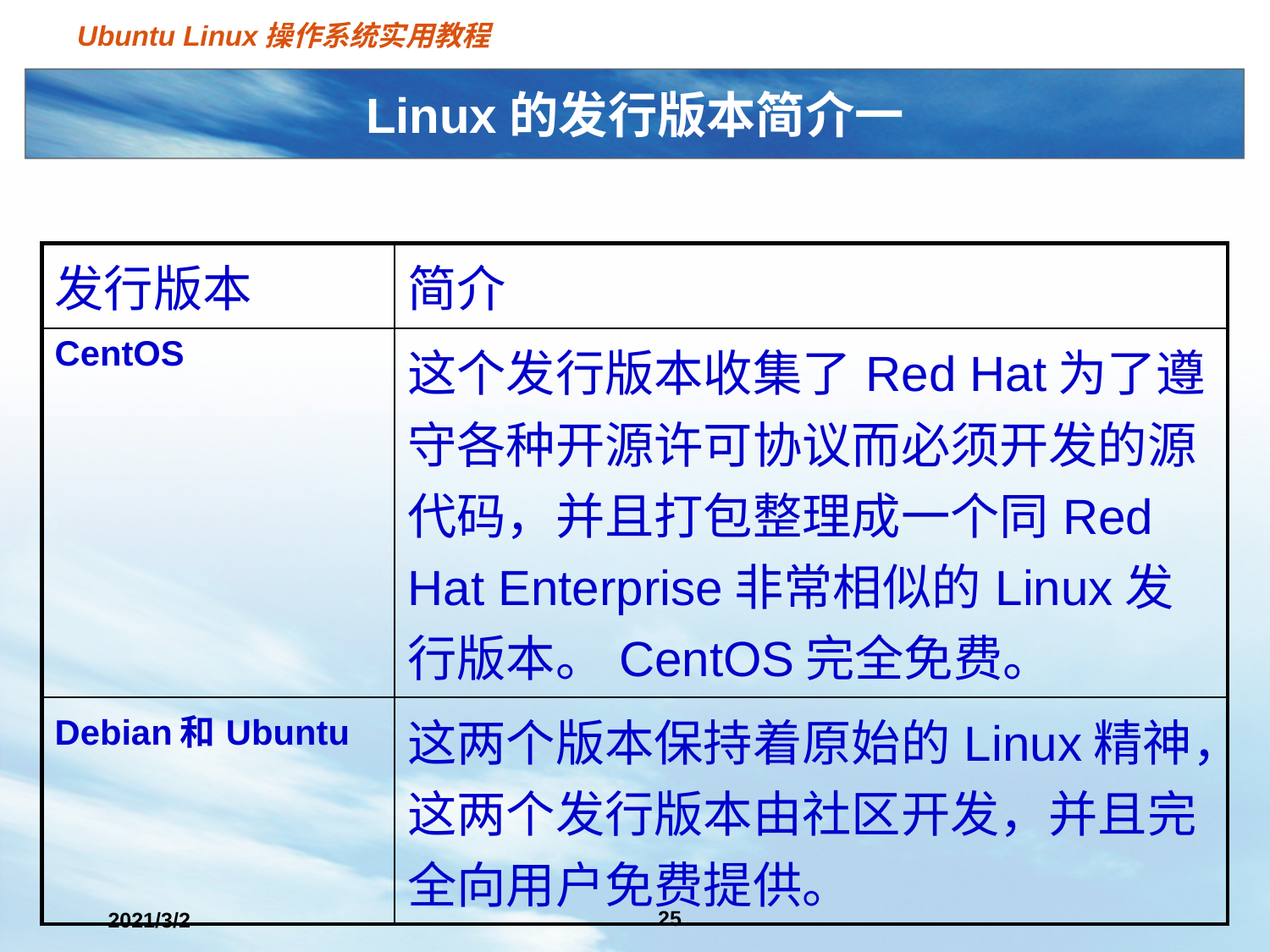

# Linux的发行版本简介一
| 发行版本 | 简介 |
| --- | --- |
| CentOS | 这个发行版本收集了Red Hat为了遵守各种开源许可协议而必须开发的源代码，并且打包整理成一个同Red Hat Enterprise非常相似的Linux发行版本。CentOS完全免费。 |
| Debian和Ubuntu | 这两个版本保持着原始的Linux精神，这两个发行版本由社区开发，并且完全向用户免费提供。 |
25
2021/3/2